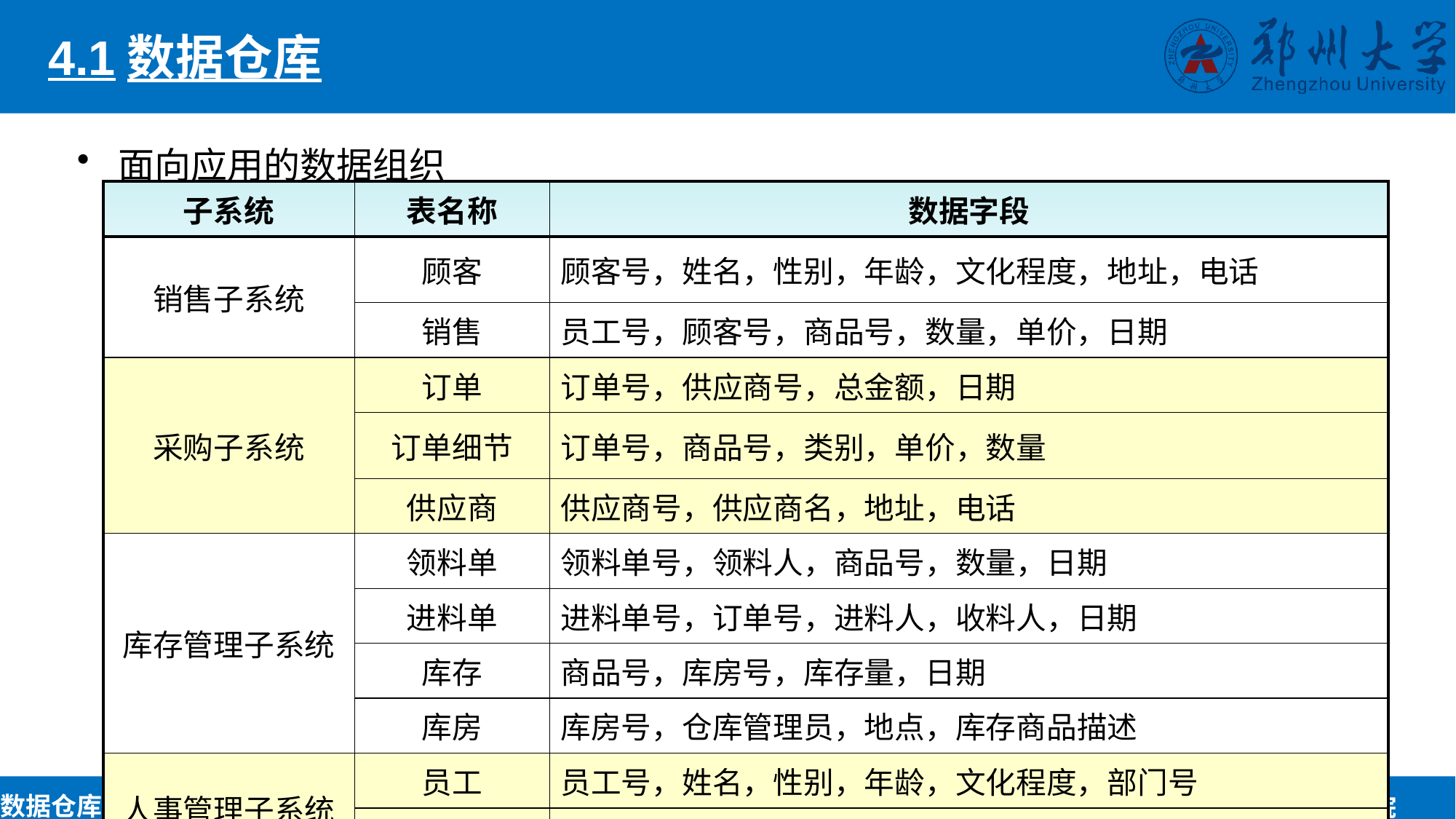

4.1数据仓库
面向应用的数据组织
某 "会员制" 经营方式的商场, 按业务已建立起销售、采购、库存管理以及人事管理子系统。
| 子系统 | 表名称 | 数据字段 |
| --- | --- | --- |
| 销售子系统 | 顾客 | 顾客号，姓名，性别，年龄，文化程度，地址，电话 |
|  | 销售 | 员工号，顾客号，商品号，数量，单价，日期 |
| 采购子系统 | 订单 | 订单号，供应商号，总金额，日期 |
|  | 订单细节 | 订单号，商品号，类别，单价，数量 |
|  | 供应商 | 供应商号，供应商名，地址，电话 |
| 库存管理子系统 | 领料单 | 领料单号，领料人，商品号，数量，日期 |
|  | 进料单 | 进料单号，订单号，进料人，收料人，日期 |
|  | 库存 | 商品号，库房号，库存量，日期 |
|  | 库房 | 库房号，仓库管理员，地点，库存商品描述 |
| 人事管理子系统 | 员工 | 员工号，姓名，性别，年龄，文化程度，部门号 |
|  | 部门 | 部门号，部门名称，部门主管，电话 |